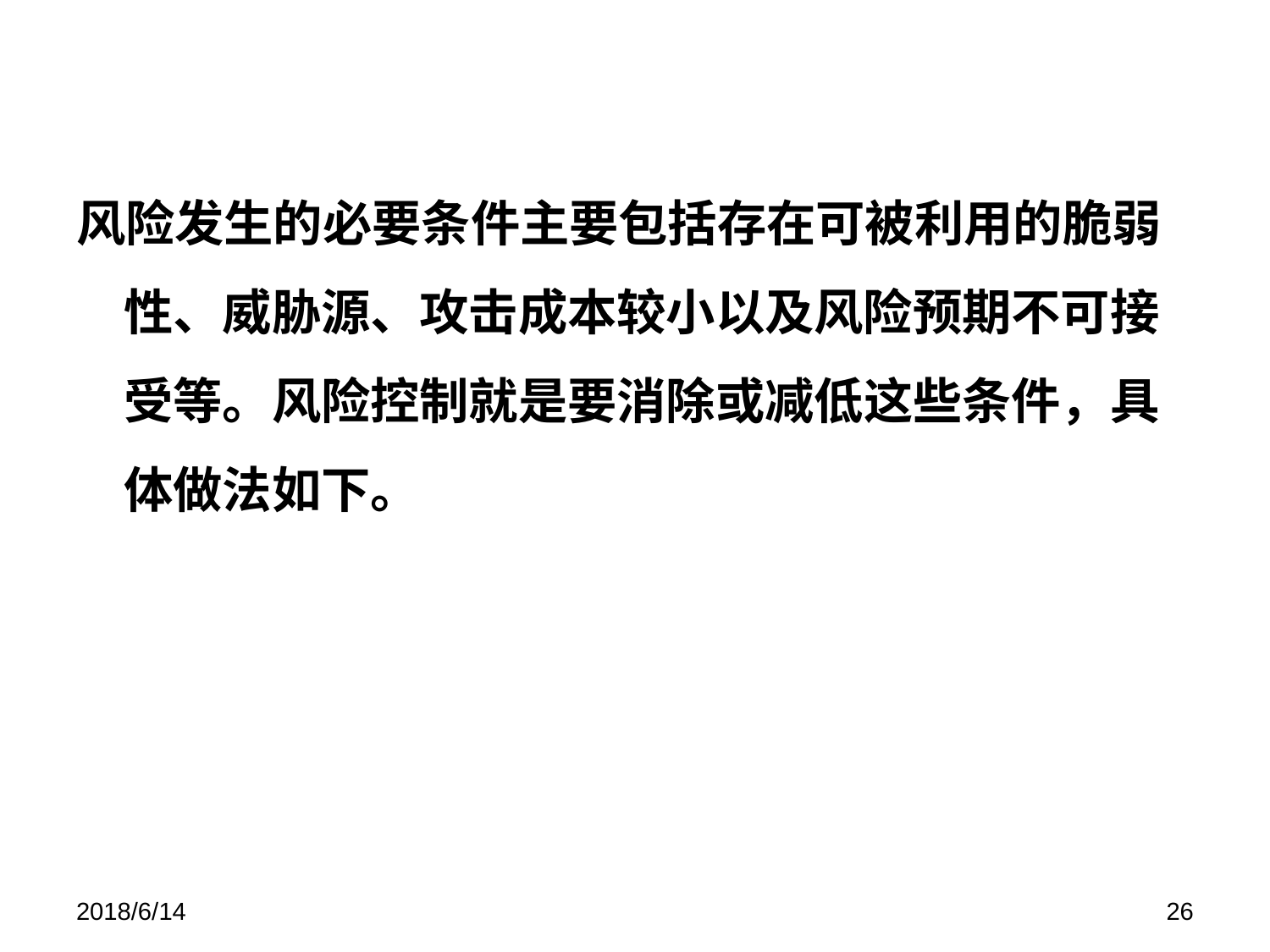

风险发生的必要条件主要包括存在可被利用的脆弱性、威胁源、攻击成本较小以及风险预期不可接受等。风险控制就是要消除或减低这些条件，具体做法如下。
2018/6/14
26